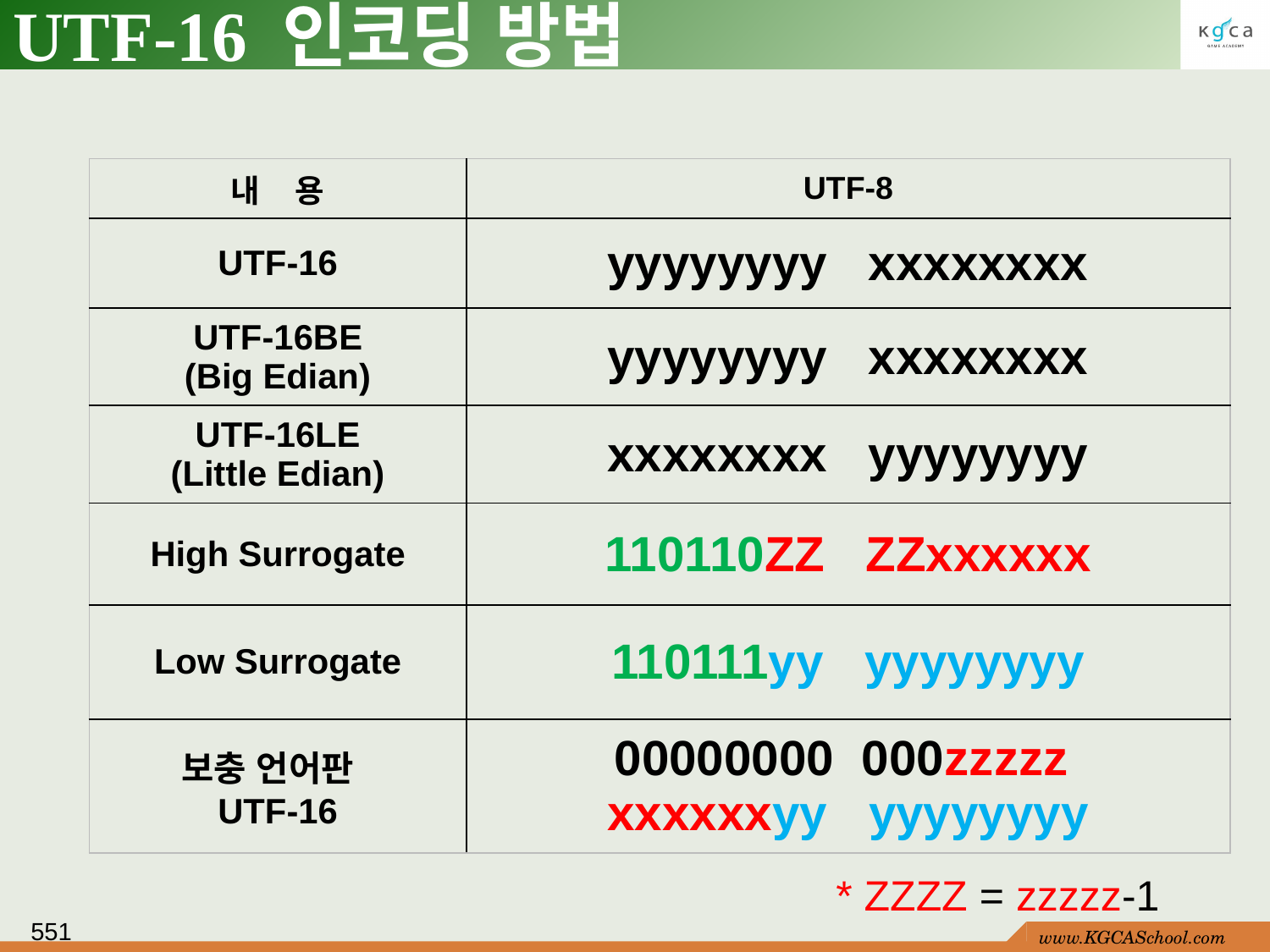

# UTF-16 인코딩 방법
| 내 용 | UTF-8 |
| --- | --- |
| UTF-16 | yyyyyyyy xxxxxxxx |
| UTF-16BE (Big Edian) | yyyyyyyy xxxxxxxx |
| UTF-16LE (Little Edian) | xxxxxxxx yyyyyyyy |
| High Surrogate | 110110ZZ ZZxxxxxx |
| Low Surrogate | 110111yy yyyyyyyy |
| 보충 언어판 UTF-16 | 00000000 000zzzzz xxxxxxyy yyyyyyyy |
* ZZZZ = zzzzz-1
551